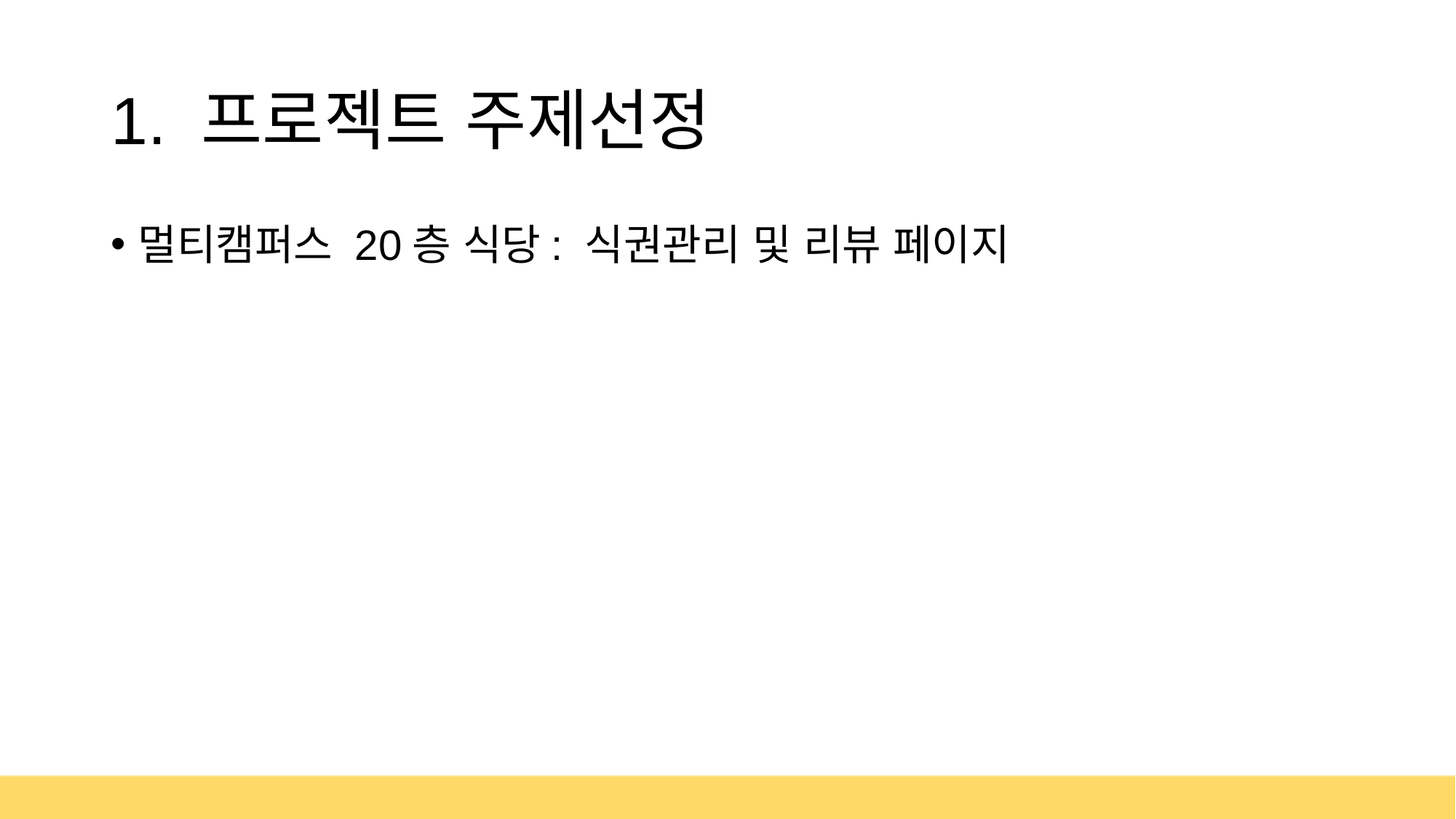

# 1. 프로젝트 주제선정
멀티캠퍼스 20층 식당: 식권관리 및 리뷰 페이지